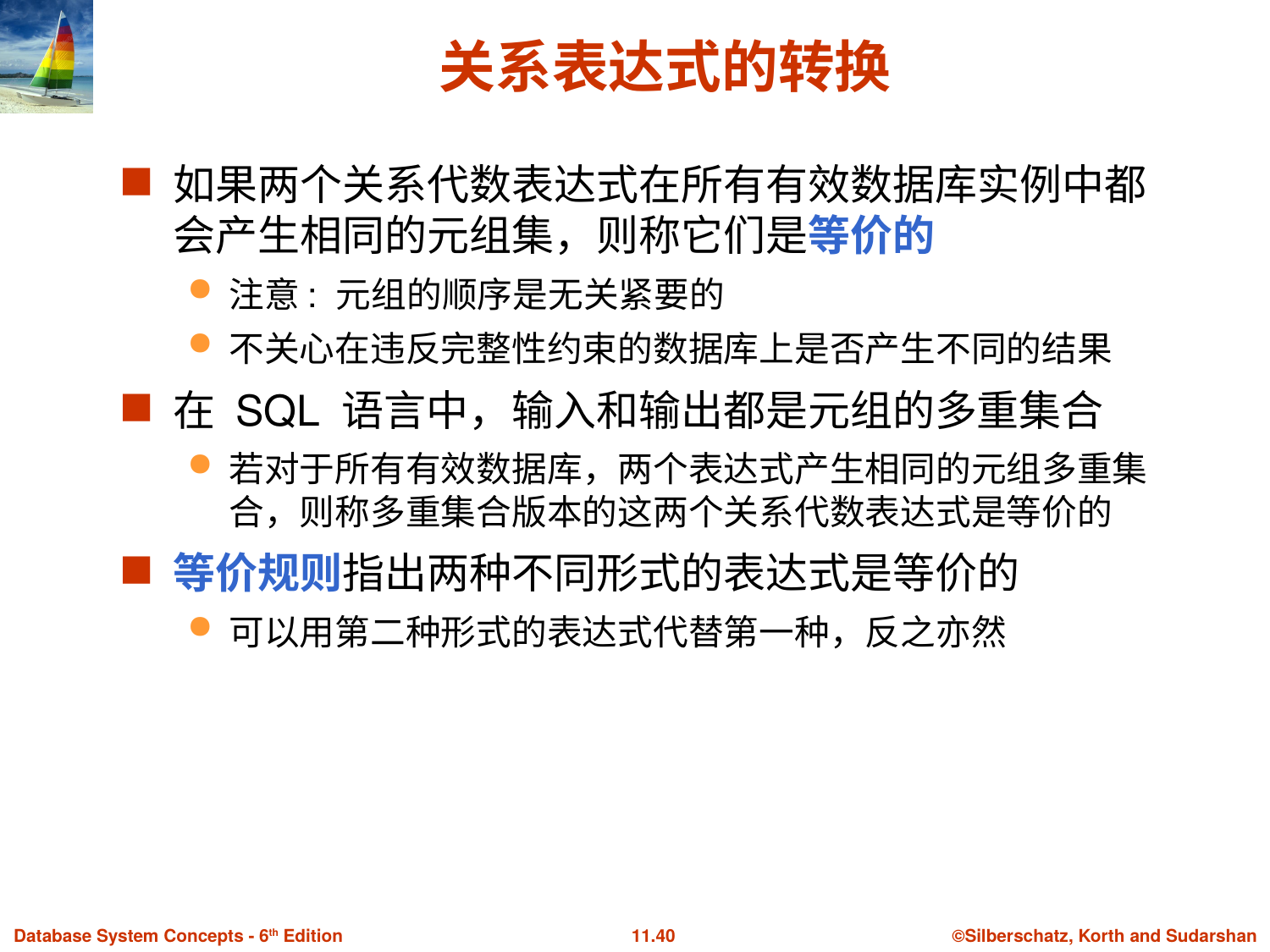

# 关系表达式的转换
如果两个关系代数表达式在所有有效数据库实例中都会产生相同的元组集，则称它们是等价的
注意: 元组的顺序是无关紧要的
不关心在违反完整性约束的数据库上是否产生不同的结果
在 SQL 语言中，输入和输出都是元组的多重集合
若对于所有有效数据库，两个表达式产生相同的元组多重集合，则称多重集合版本的这两个关系代数表达式是等价的
等价规则指出两种不同形式的表达式是等价的
可以用第二种形式的表达式代替第一种，反之亦然